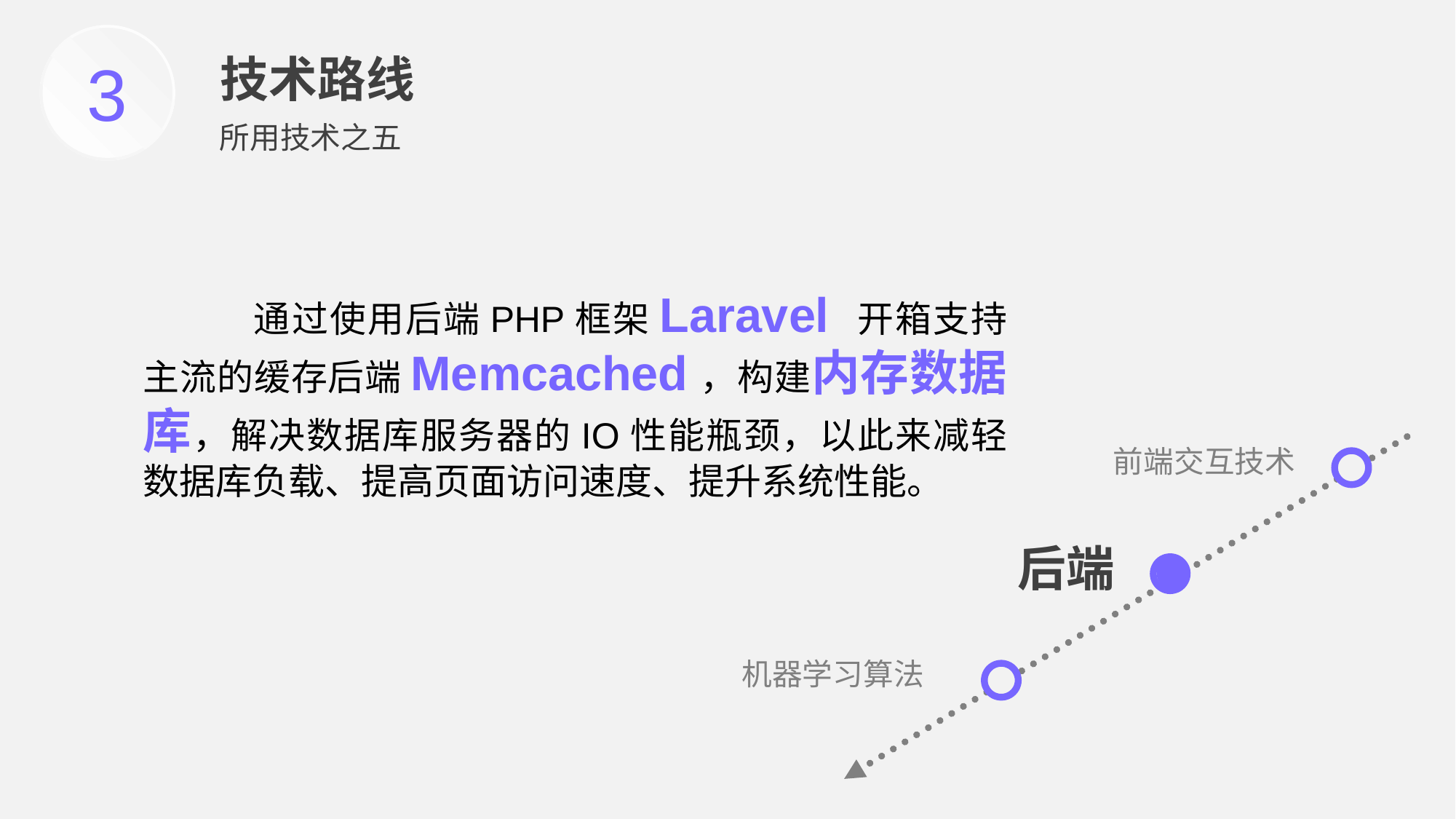

3
技术路线
所用技术之五
	通过使用后端PHP框架Laravel 开箱支持主流的缓存后端Memcached，构建内存数据库，解决数据库服务器的IO性能瓶颈，以此来减轻数据库负载、提高页面访问速度、提升系统性能。
前端交互技术

后端

机器学习算法